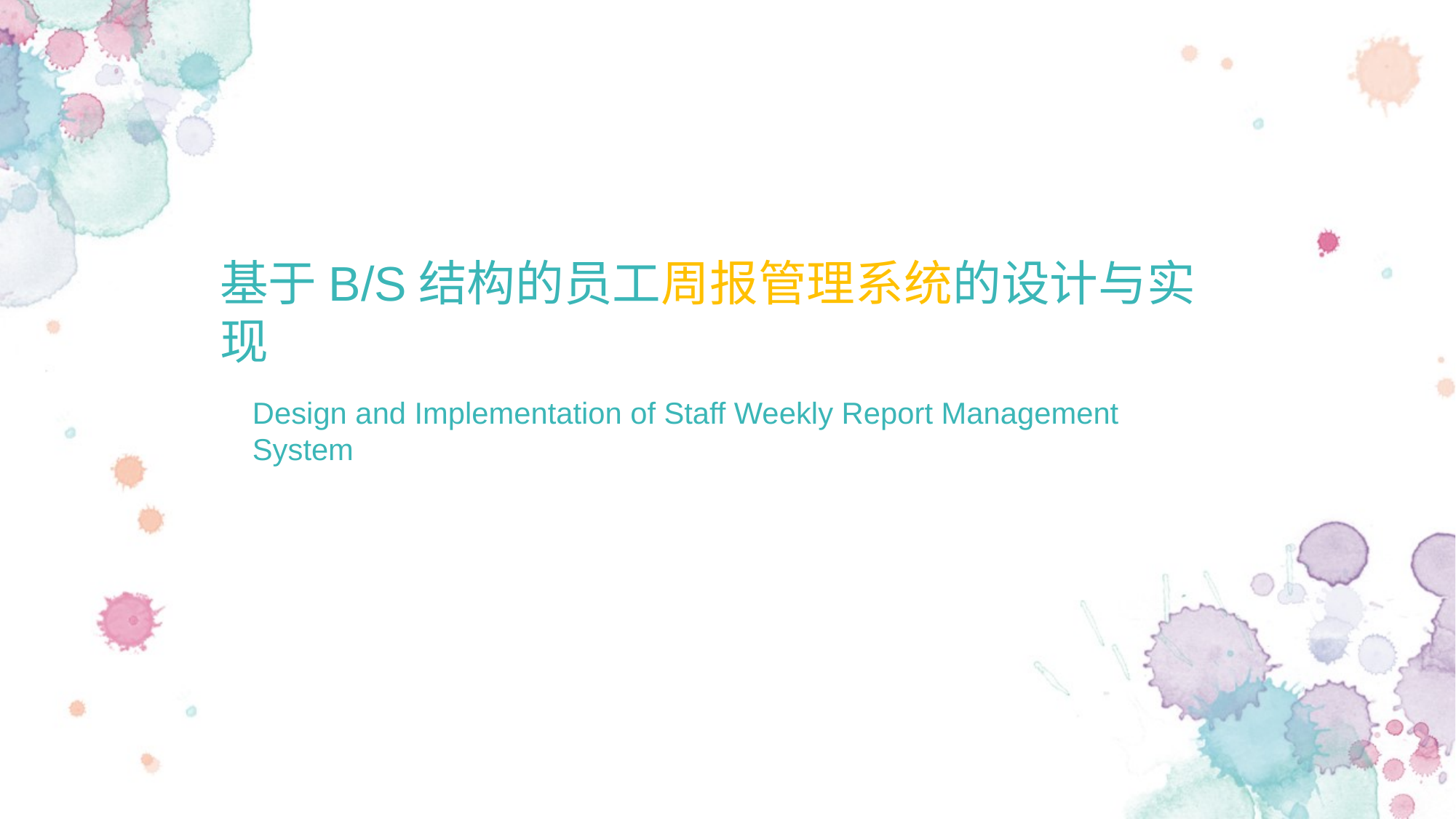

基于B/S结构的员工周报管理系统的设计与实现
Design and Implementation of Staff Weekly Report Management System